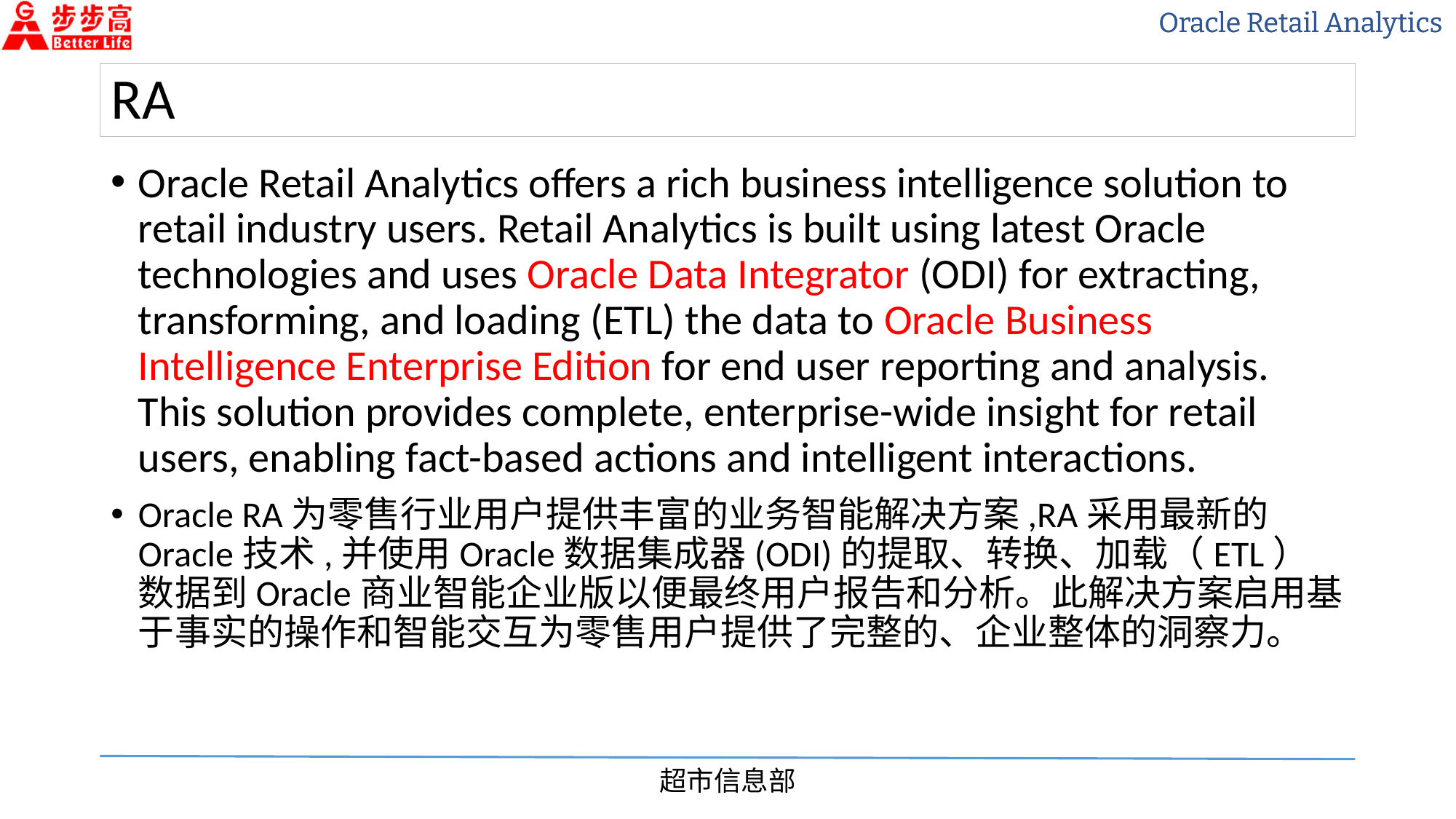

# RA
Oracle Retail Analytics offers a rich business intelligence solution to retail industry users. Retail Analytics is built using latest Oracle technologies and uses Oracle Data Integrator (ODI) for extracting, transforming, and loading (ETL) the data to Oracle Business Intelligence Enterprise Edition for end user reporting and analysis. This solution provides complete, enterprise-wide insight for retail users, enabling fact-based actions and intelligent interactions.
Oracle RA为零售行业用户提供丰富的业务智能解决方案,RA采用最新的Oracle技术,并使用Oracle数据集成器(ODI)的提取、转换、加载（ETL）数据到Oracle商业智能企业版以便最终用户报告和分析。此解决方案启用基于事实的操作和智能交互为零售用户提供了完整的、企业整体的洞察力。